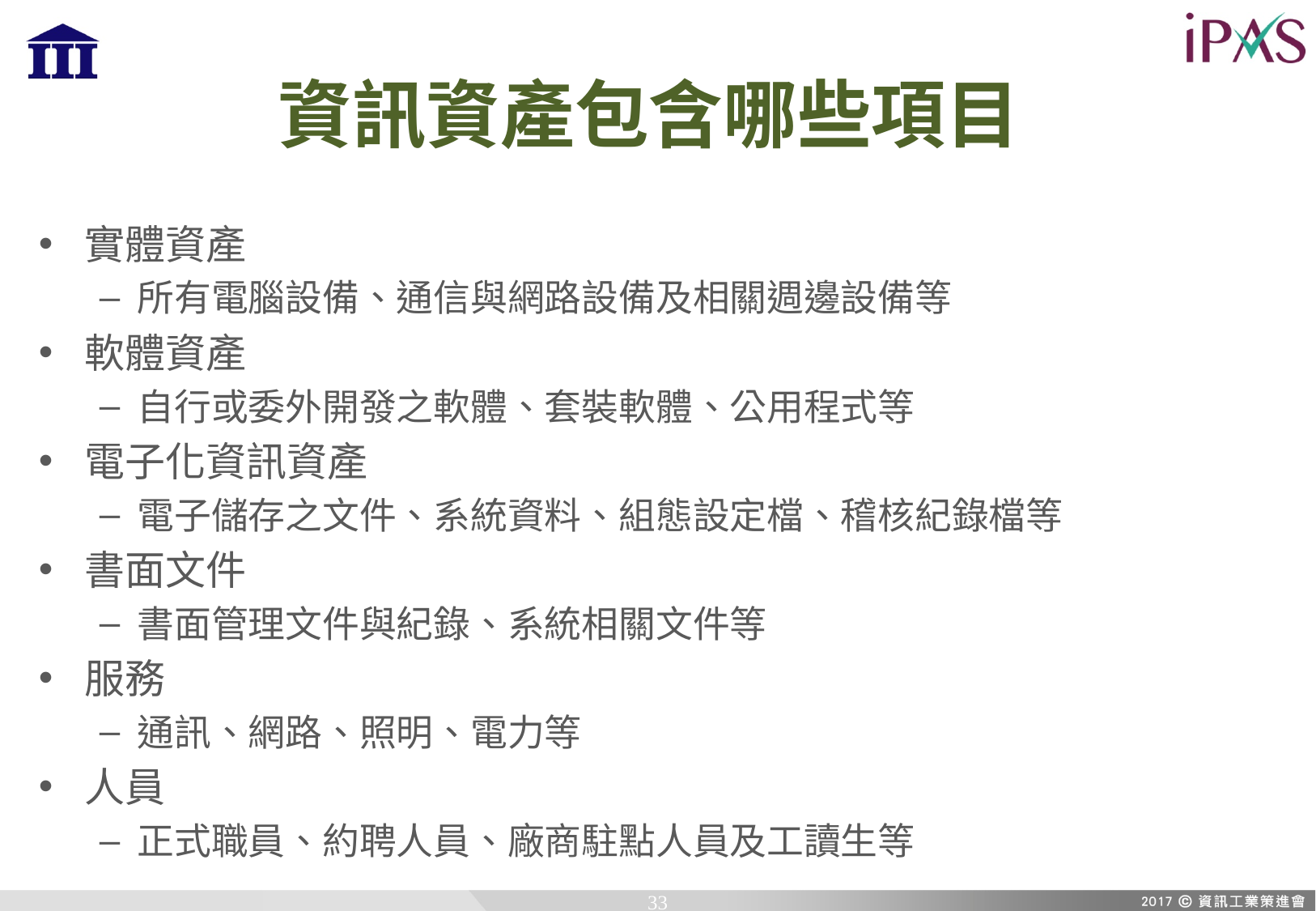

# 資訊資產包含哪些項目
實體資產
所有電腦設備、通信與網路設備及相關週邊設備等
軟體資產
自行或委外開發之軟體、套裝軟體、公用程式等
電子化資訊資產
電子儲存之文件、系統資料、組態設定檔、稽核紀錄檔等
書面文件
書面管理文件與紀錄、系統相關文件等
服務
通訊、網路、照明、電力等
人員
正式職員、約聘人員、廠商駐點人員及工讀生等
33